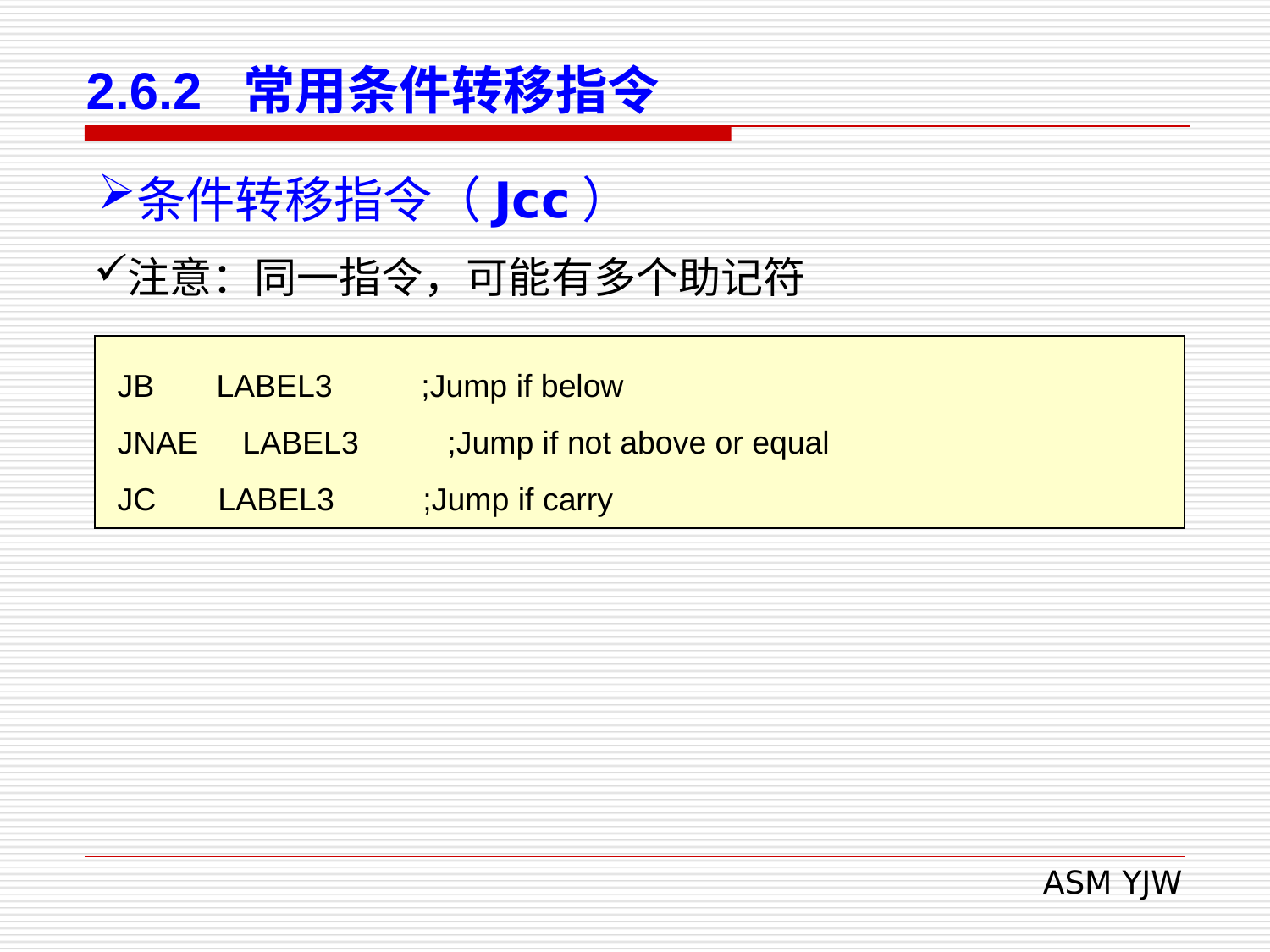

# 2.6.2  常用条件转移指令
条件转移指令（Jcc）
注意：同一指令，可能有多个助记符

 JB       LABEL3          ;Jump if below
 JNAE     LABEL3          ;Jump if not above or equal
 JC       LABEL3          ;Jump if carry